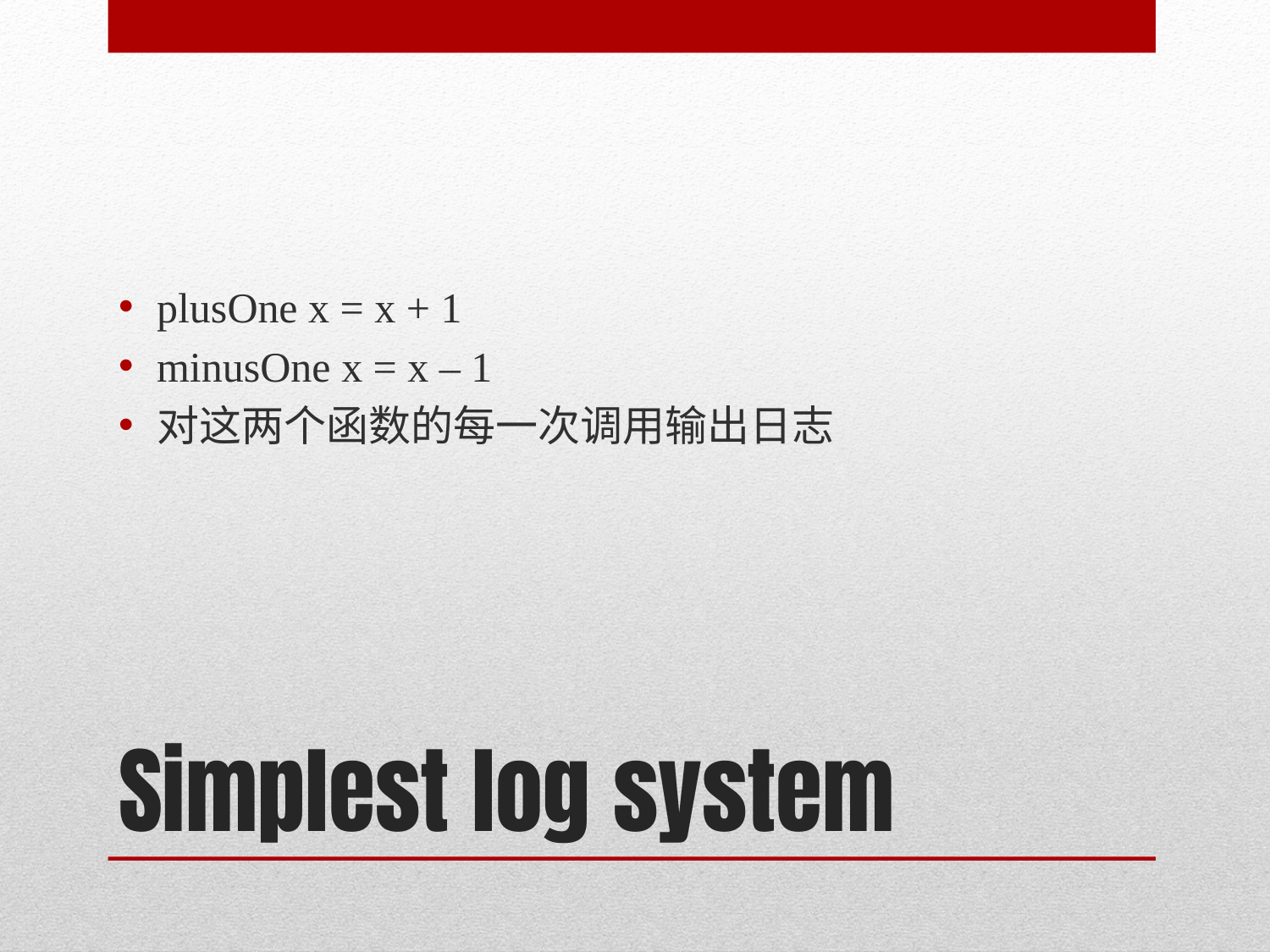

plusOne x = x + 1
minusOne x = x – 1
对这两个函数的每一次调用输出日志
# Simplest log system